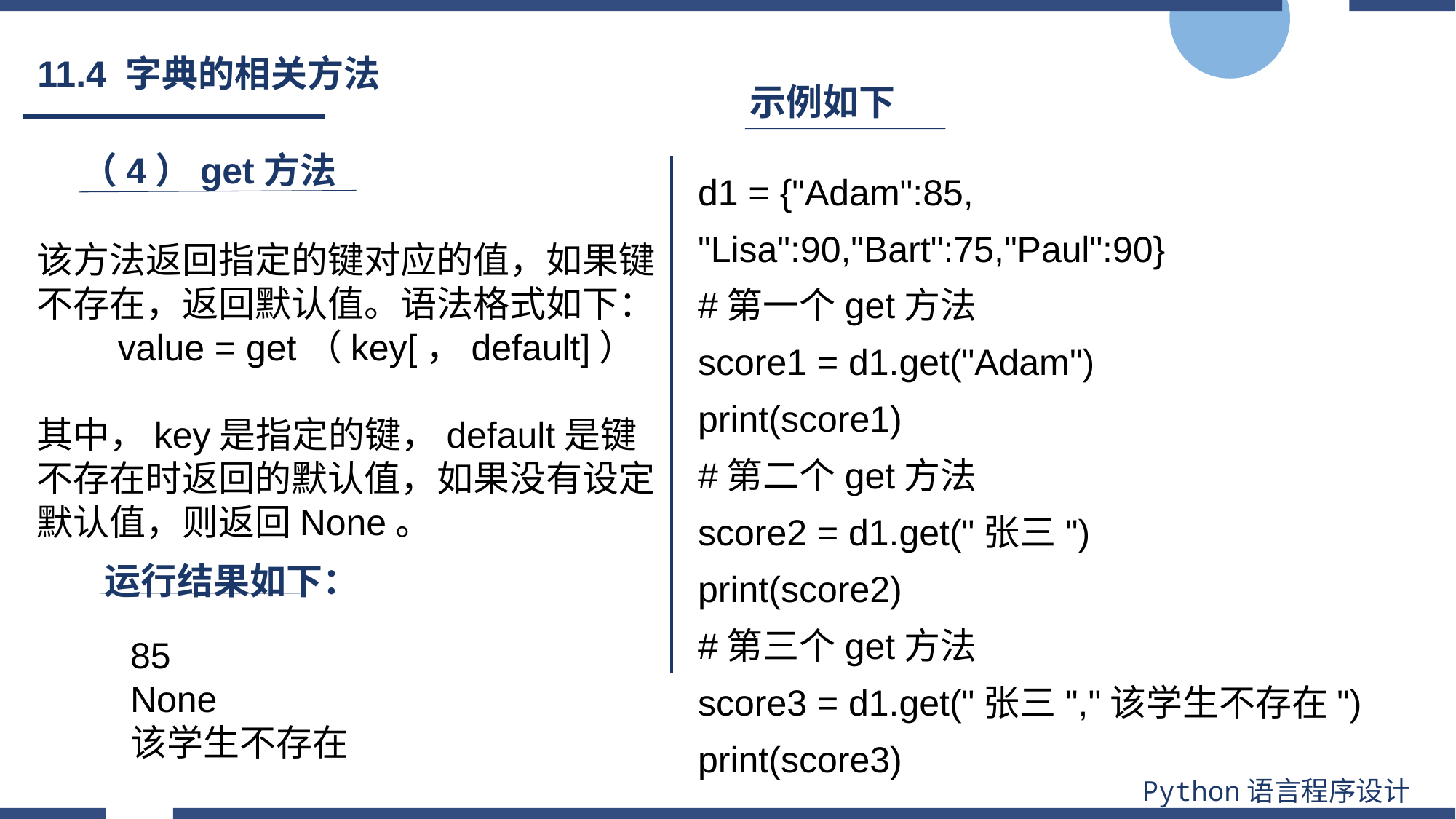

# 11.4 字典的相关方法
示例如下
（4）get方法
d1 = {"Adam":85, "Lisa":90,"Bart":75,"Paul":90}
#第一个get方法
score1 = d1.get("Adam")
print(score1)
#第二个get方法
score2 = d1.get("张三")
print(score2)
#第三个get方法
score3 = d1.get("张三","该学生不存在")
print(score3)
该方法返回指定的键对应的值，如果键不存在，返回默认值。语法格式如下：
        value = get（key[，default]）

其中，key是指定的键，default是键不存在时返回的默认值，如果没有设定默认值，则返回None。
运行结果如下：
85
None
该学生不存在